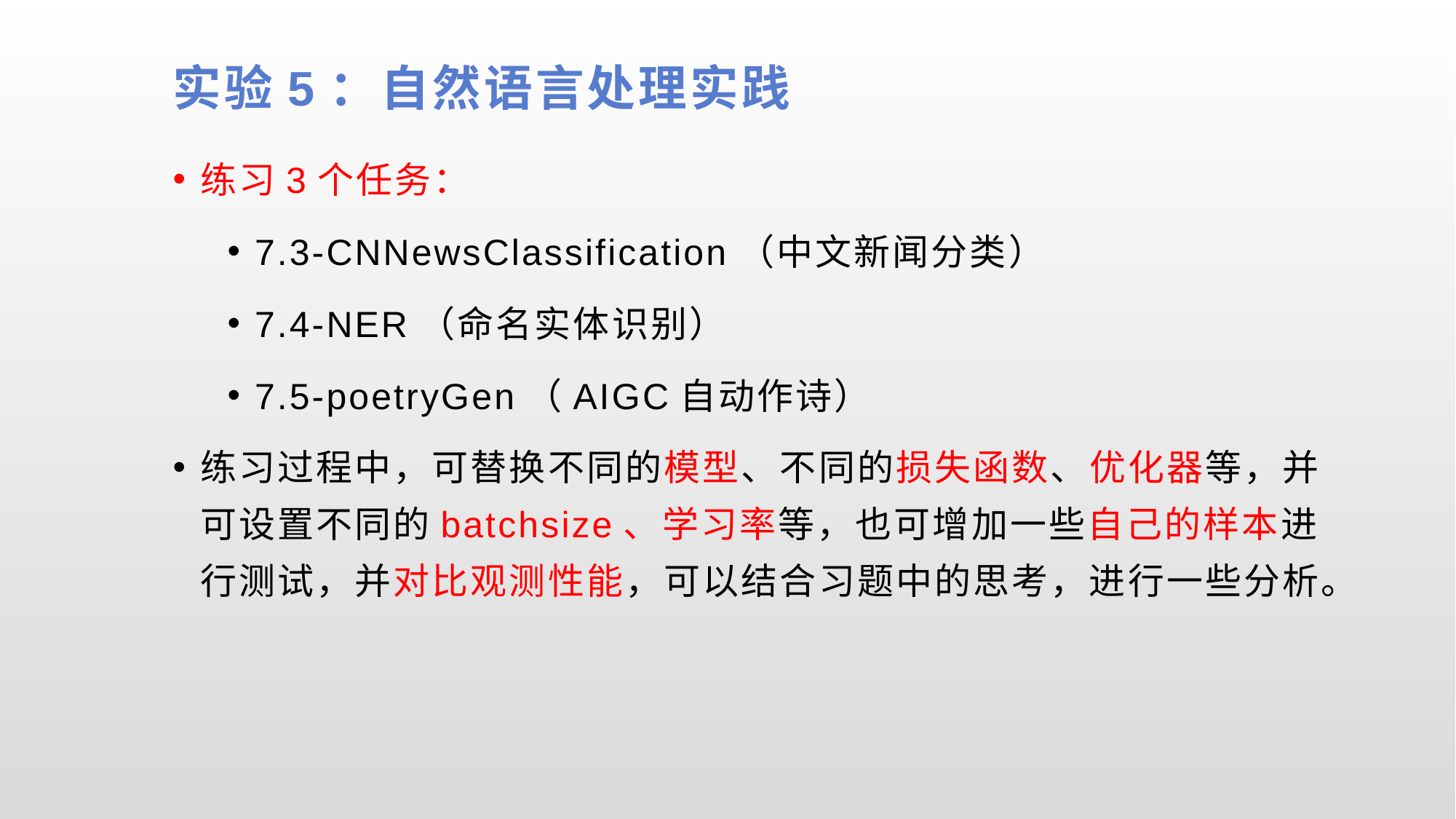

# 实验5：自然语言处理实践
练习3个任务：
7.3-CNNewsClassification（中文新闻分类）
7.4-NER（命名实体识别）
7.5-poetryGen（AIGC自动作诗）
练习过程中，可替换不同的模型、不同的损失函数、优化器等，并可设置不同的batchsize、学习率等，也可增加一些自己的样本进行测试，并对比观测性能，可以结合习题中的思考，进行一些分析。